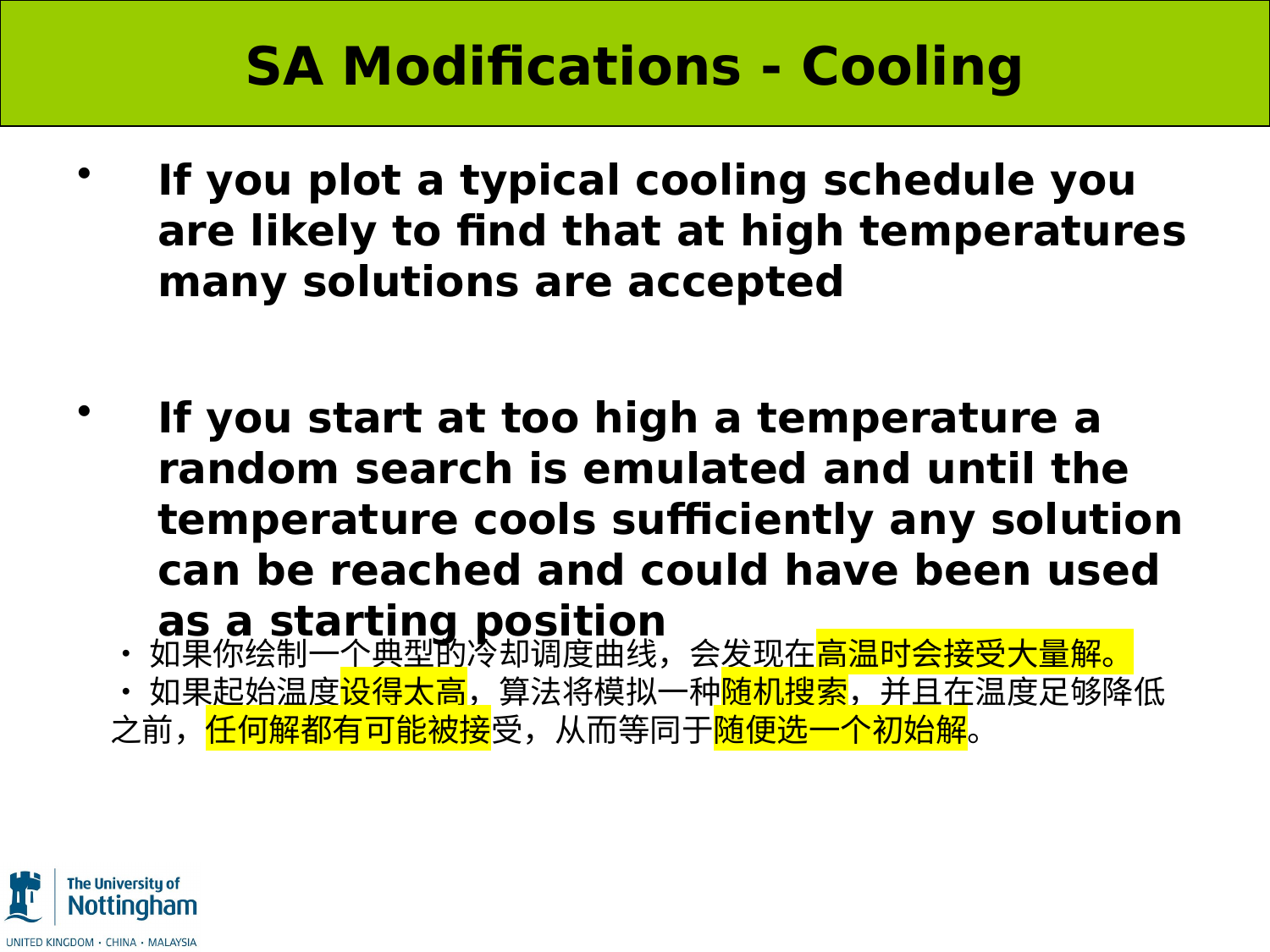

# SA Modifications - Cooling
If you plot a typical cooling schedule you are likely to find that at high temperatures many solutions are accepted

If you start at too high a temperature a random search is emulated and until the temperature cools sufficiently any solution can be reached and could have been used as a starting position
•如果你绘制一个典型的冷却调度曲线，会发现在高温时会接受大量解。
•如果起始温度设得太高，算法将模拟一种随机搜索，并且在温度足够降低之前，任何解都有可能被接受，从而等同于随便选一个初始解。